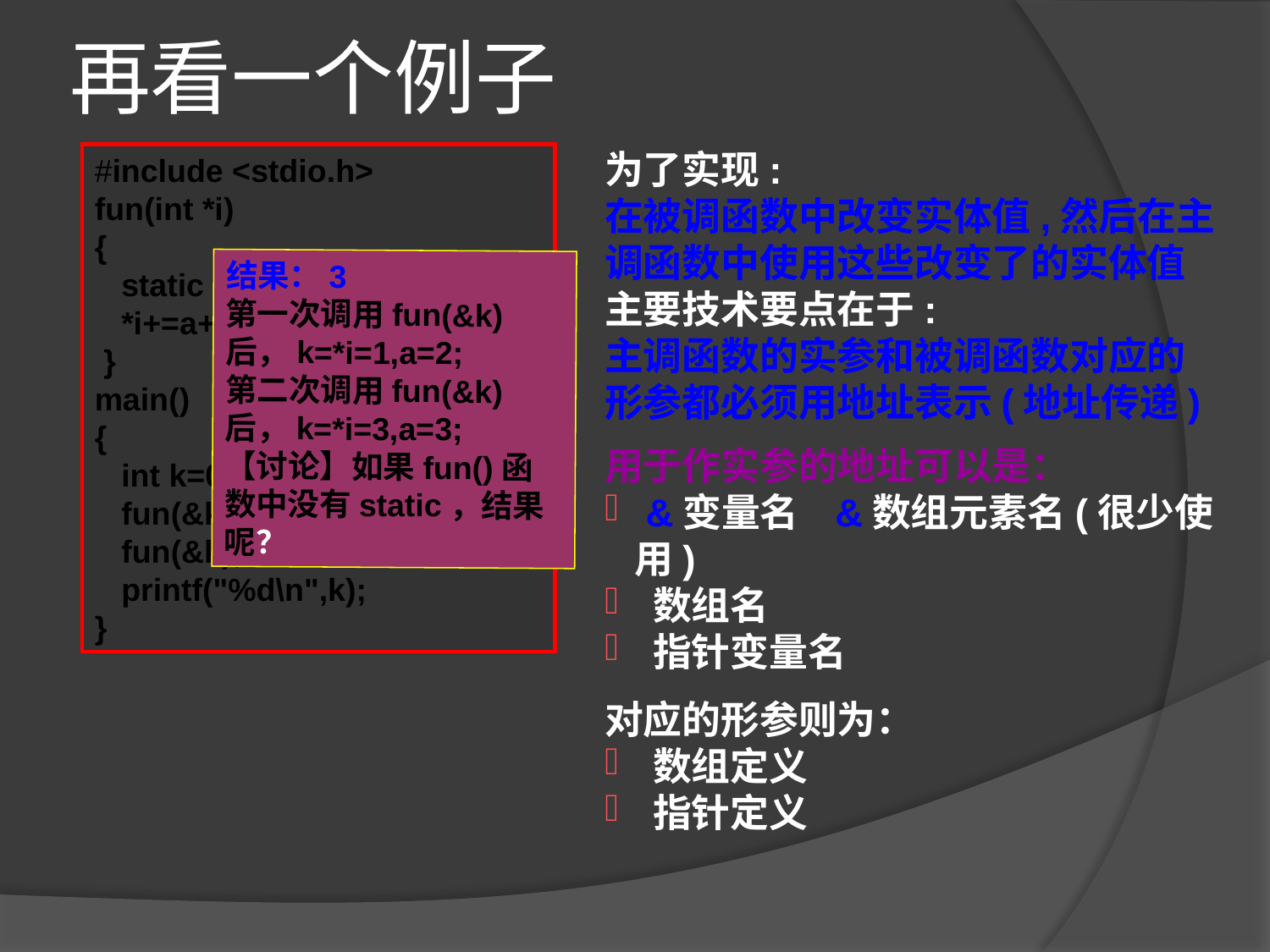

# 再看一个例子
为了实现:
在被调函数中改变实体值,然后在主调函数中使用这些改变了的实体值
主要技术要点在于:
主调函数的实参和被调函数对应的形参都必须用地址表示(地址传递)
用于作实参的地址可以是：
 &变量名   &数组元素名(很少使用)
 数组名
 指针变量名
对应的形参则为：
 数组定义
 指针定义
#include <stdio.h>
fun(int *i)
{
   static int a=1;
   *i+=a++;
 }
main()
{
   int k=0;
   fun(&k);
   fun(&k);
   printf("%d\n",k);
}
结果：3
第一次调用fun(&k)后，k=*i=1,a=2;
第二次调用fun(&k)后，k=*i=3,a=3;
【讨论】如果fun()函数中没有static，结果呢？